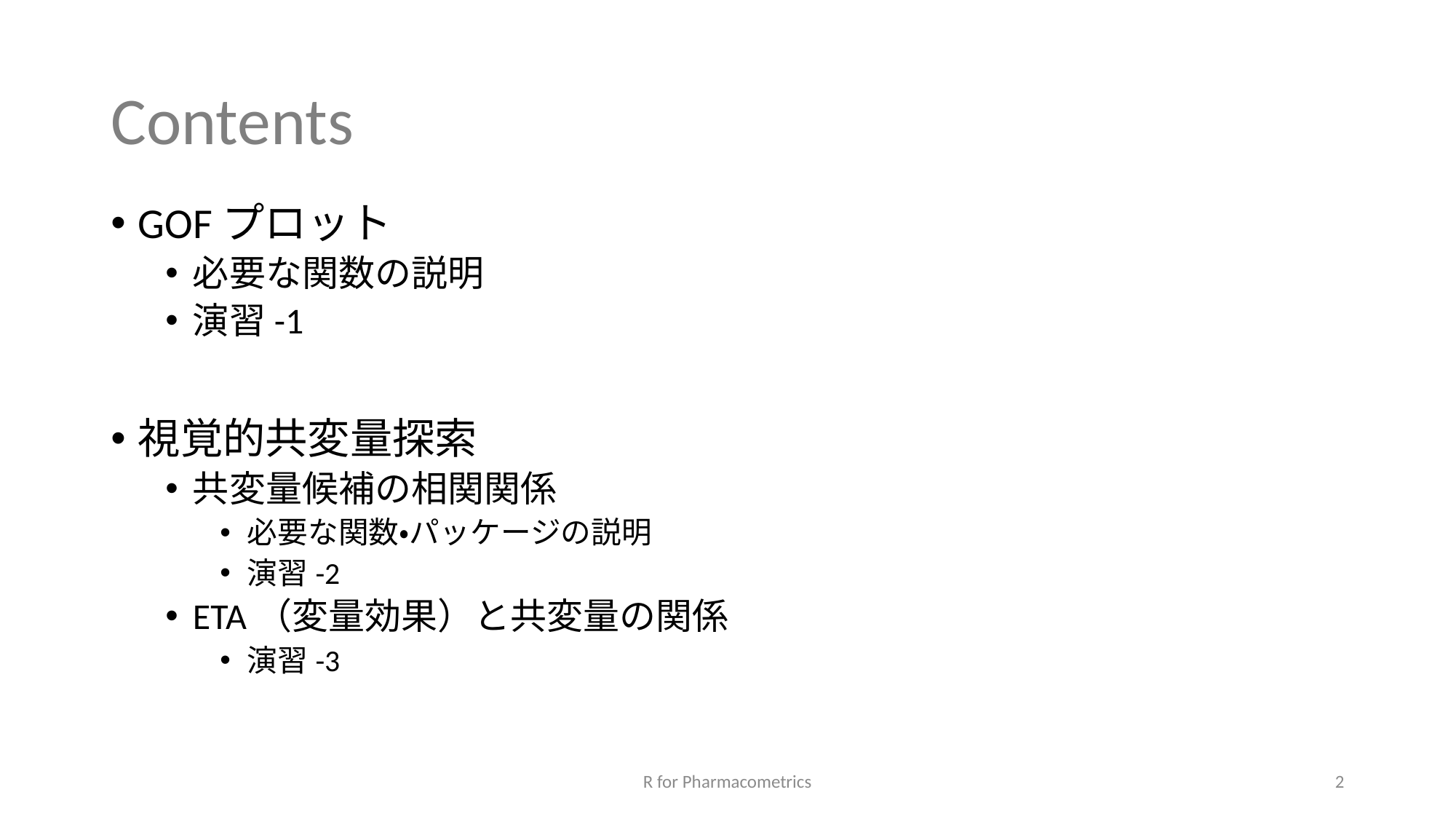

# Contents
GOFプロット
必要な関数の説明
演習-1

視覚的共変量探索
共変量候補の相関関係
必要な関数・パッケージの説明
演習-2
ETA（変量効果）と共変量の関係
演習-3
R for Pharmacometrics
2